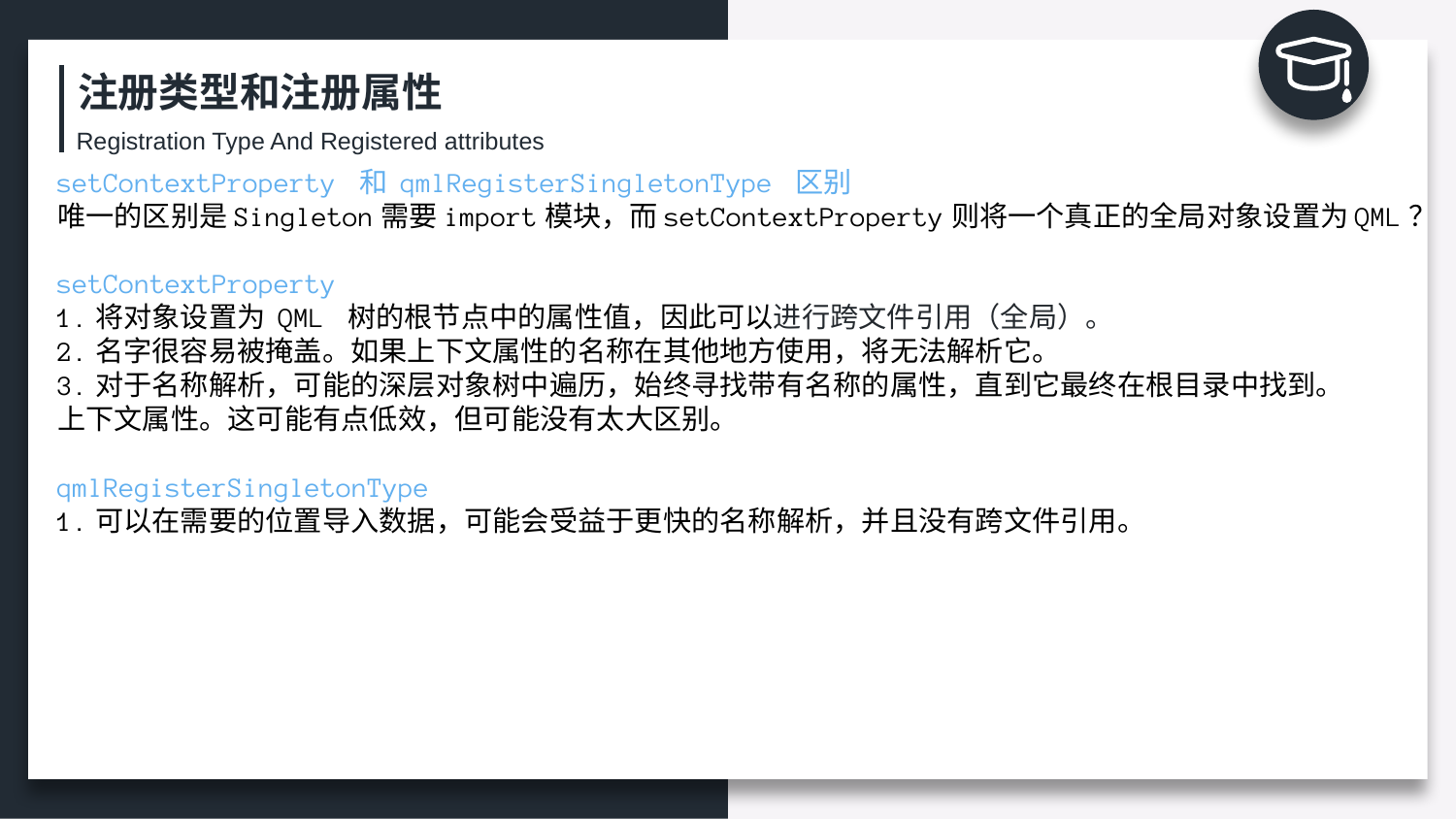

注册类型和注册属性
Registration Type And Registered attributes
setContextProperty 和 qmlRegisterSingletonType 区别
唯一的区别是Singleton需要import模块，而setContextProperty则将一个真正的全局对象设置为QML？

setContextProperty
1.将对象设置为 QML 树的根节点中的属性值，因此可以进行跨文件引用（全局）。
2.名字很容易被掩盖。如果上下文属性的名称在其他地方使用，将无法解析它。
3.对于名称解析，可能的深层对象树中遍历，始终寻找带有名称的属性，直到它最终在根目录中找到。
上下文属性。这可能有点低效，但可能没有太大区别。

qmlRegisterSingletonType
1.可以在需要的位置导入数据，可能会受益于更快的名称解析，并且没有跨文件引用。